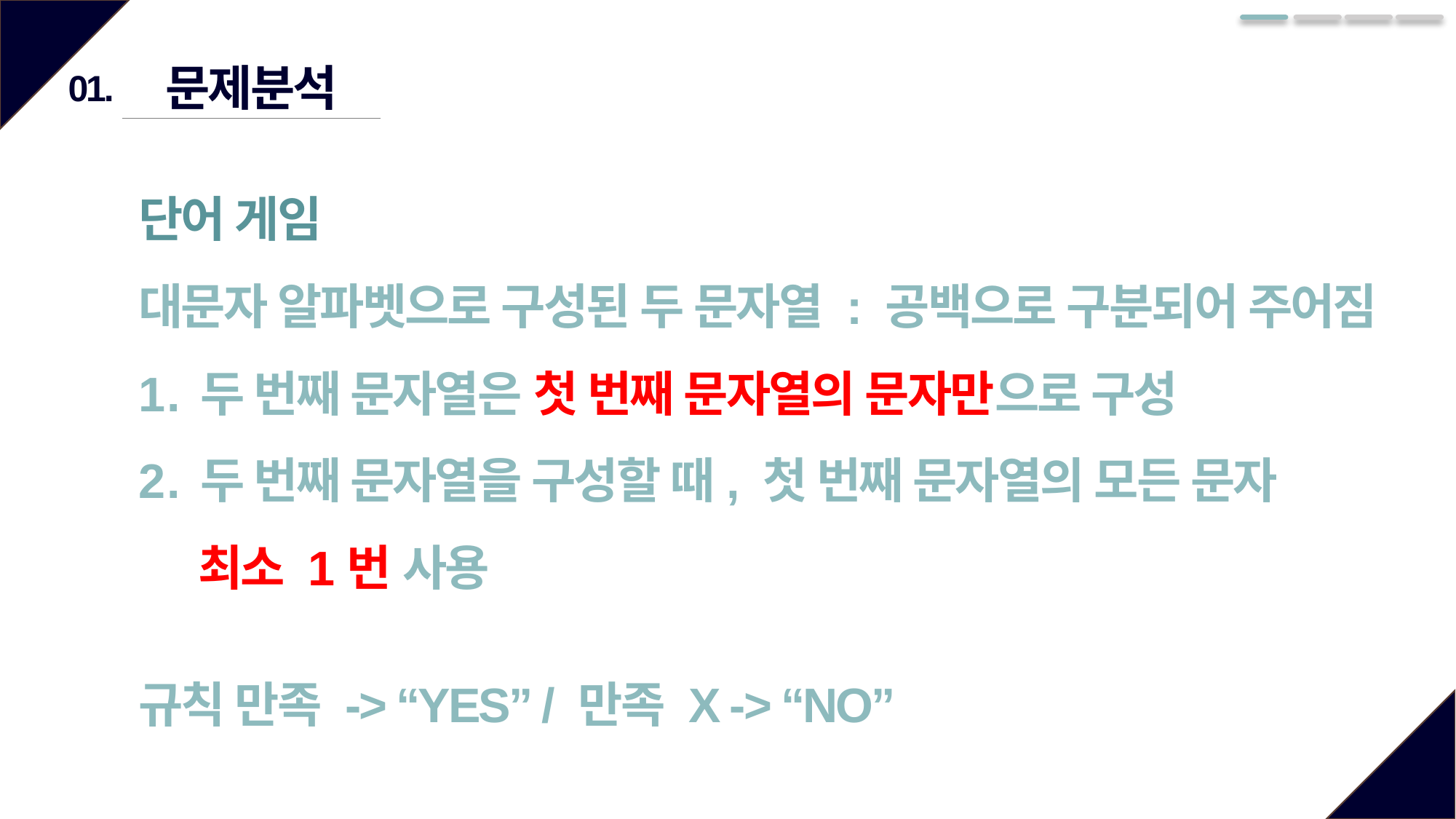

문제분석
01.
단어 게임
대문자 알파벳으로 구성된 두 문자열 : 공백으로 구분되어 주어짐
두 번째 문자열은 첫 번째 문자열의 문자만으로 구성
두 번째 문자열을 구성할 때, 첫 번째 문자열의 모든 문자
    최소 1번 사용

규칙 만족 -> “YES” / 만족 X -> “NO”